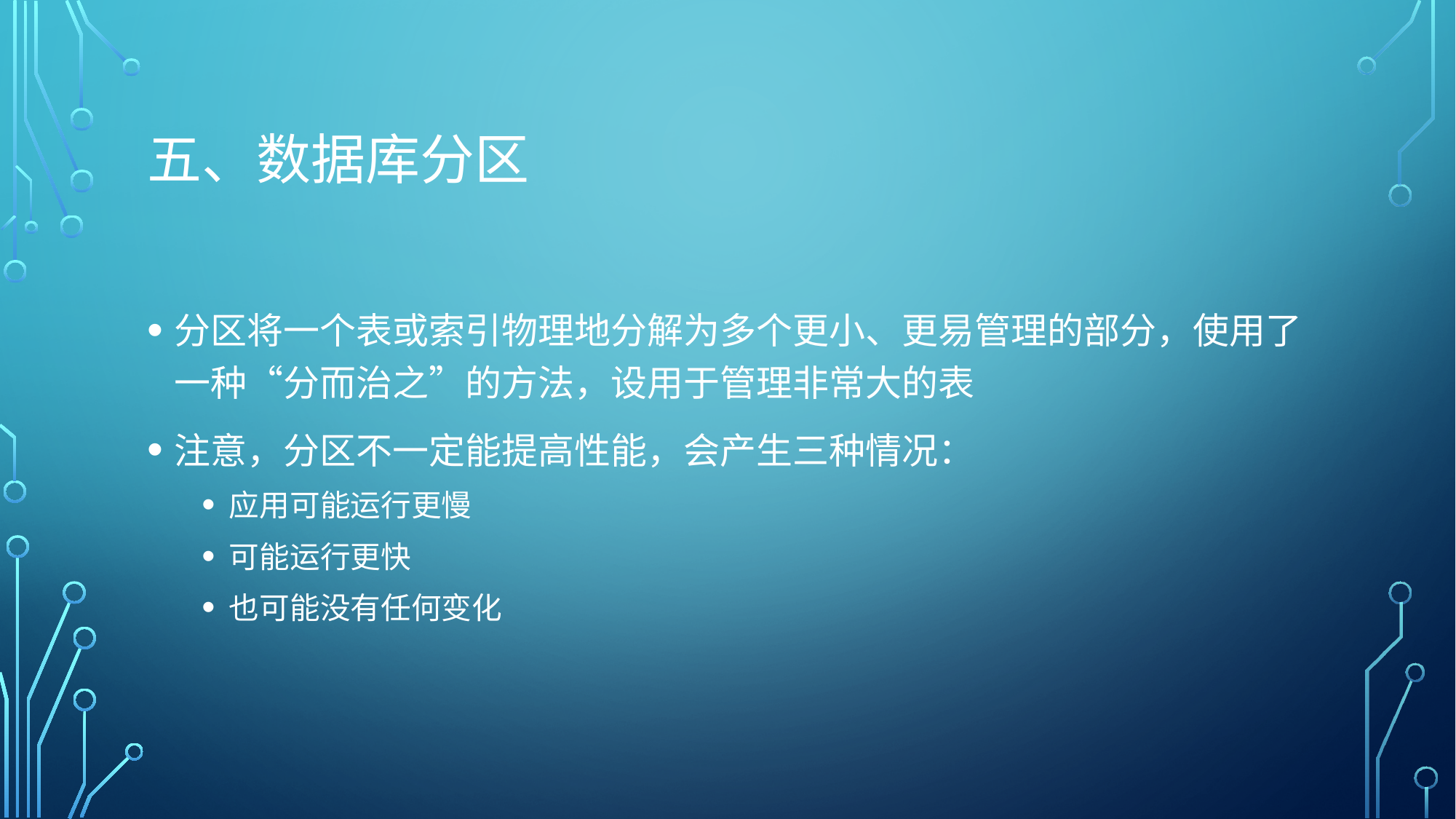

# 五、数据库分区
分区将一个表或索引物理地分解为多个更小、更易管理的部分，使用了一种“分而治之”的方法，设用于管理非常大的表
注意，分区不一定能提高性能，会产生三种情况：
应用可能运行更慢
可能运行更快
也可能没有任何变化